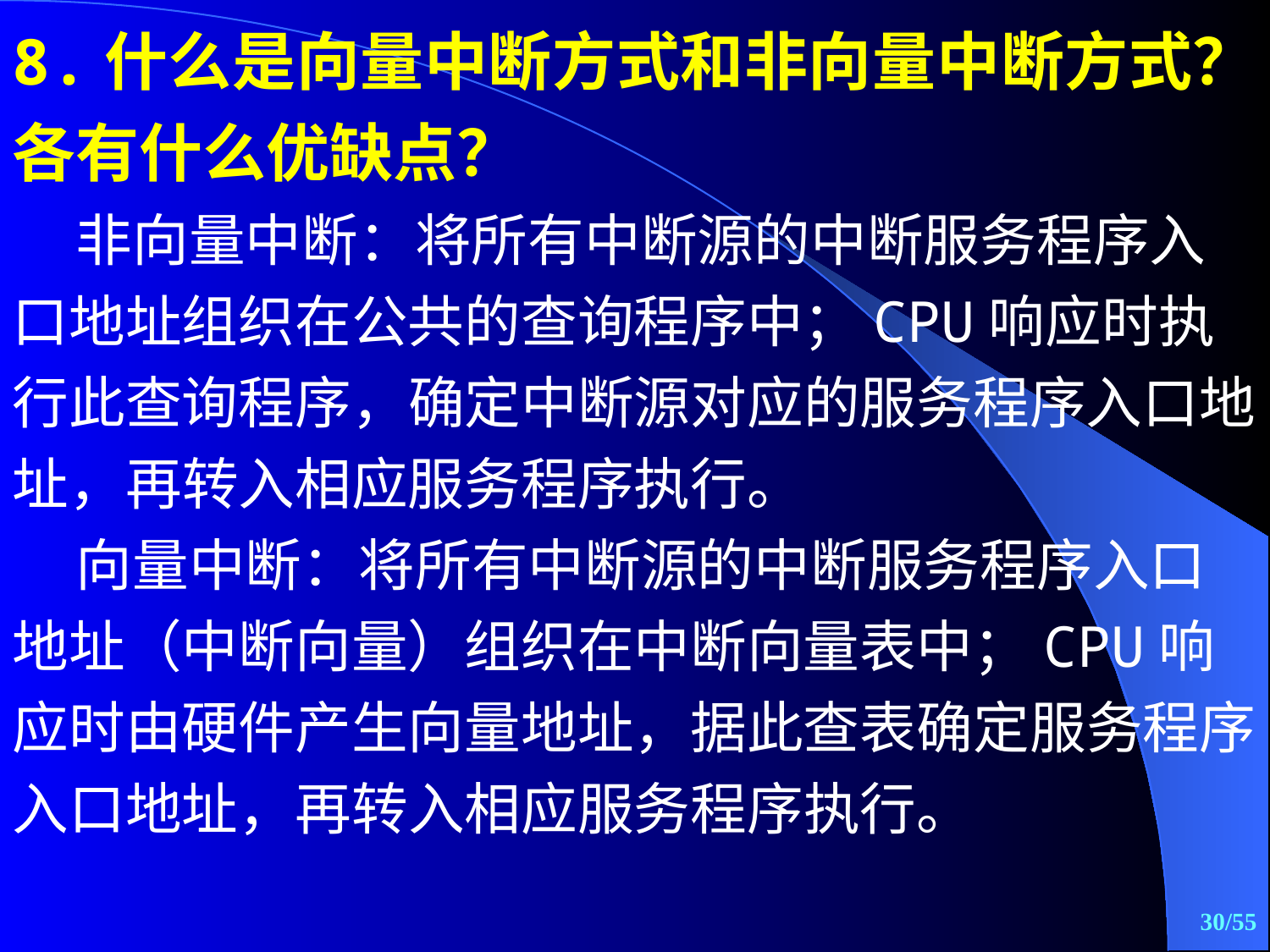

8.什么是向量中断方式和非向量中断方式？各有什么优缺点？
非向量中断：将所有中断源的中断服务程序入口地址组织在公共的查询程序中；CPU响应时执行此查询程序，确定中断源对应的服务程序入口地址，再转入相应服务程序执行。
向量中断：将所有中断源的中断服务程序入口地址（中断向量）组织在中断向量表中；CPU响应时由硬件产生向量地址，据此查表确定服务程序入口地址，再转入相应服务程序执行。
30/55